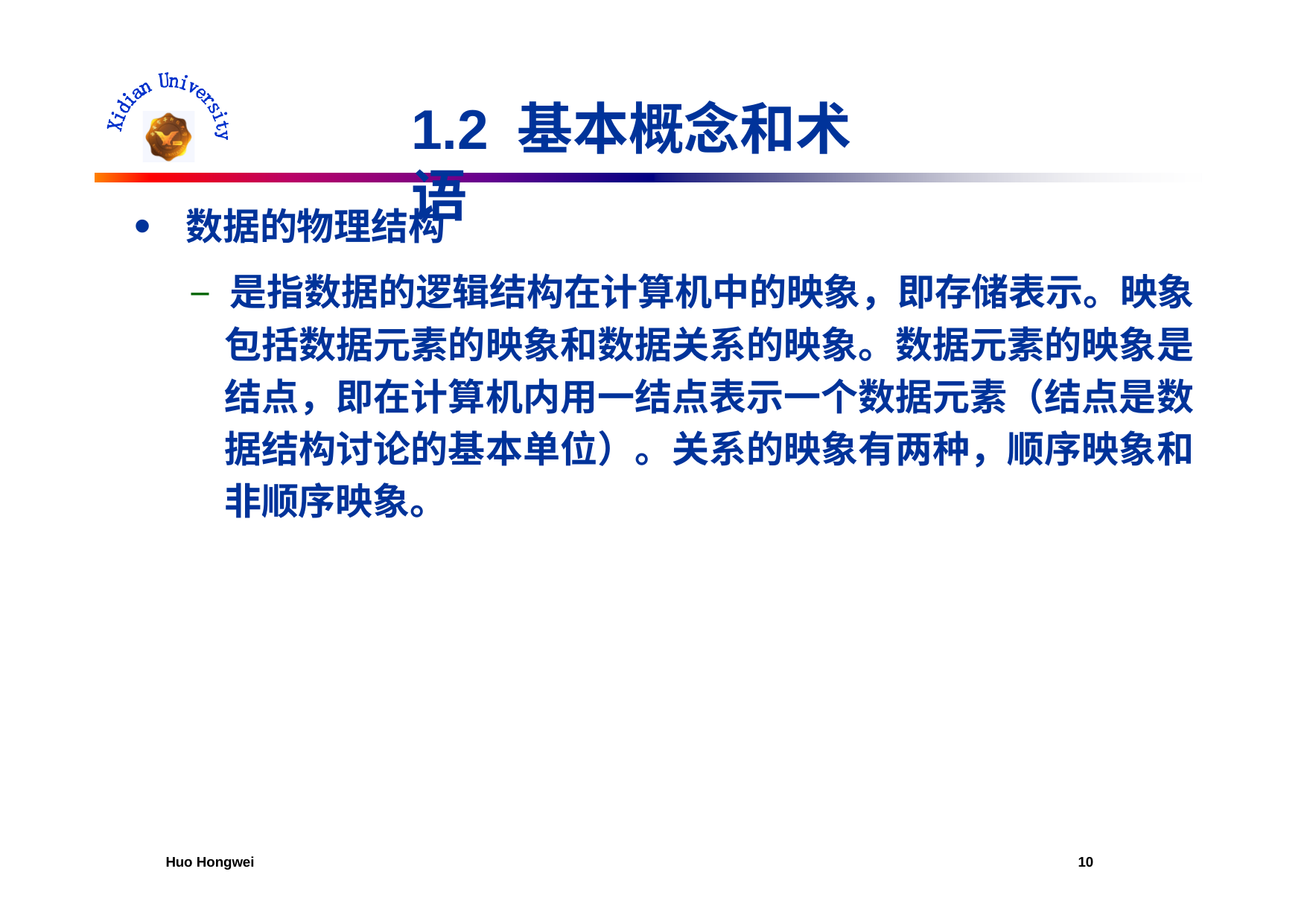

# 1.2 基本概念和术语
数据的物理结构
– 是指数据的逻辑结构在计算机中的映象，即存储表示。映象 包括数据元素的映象和数据关系的映象。数据元素的映象是 结点，即在计算机内用一结点表示一个数据元素（结点是数 据结构讨论的基本单位）。关系的映象有两种，顺序映象和 非顺序映象。
Huo Hongwei
10